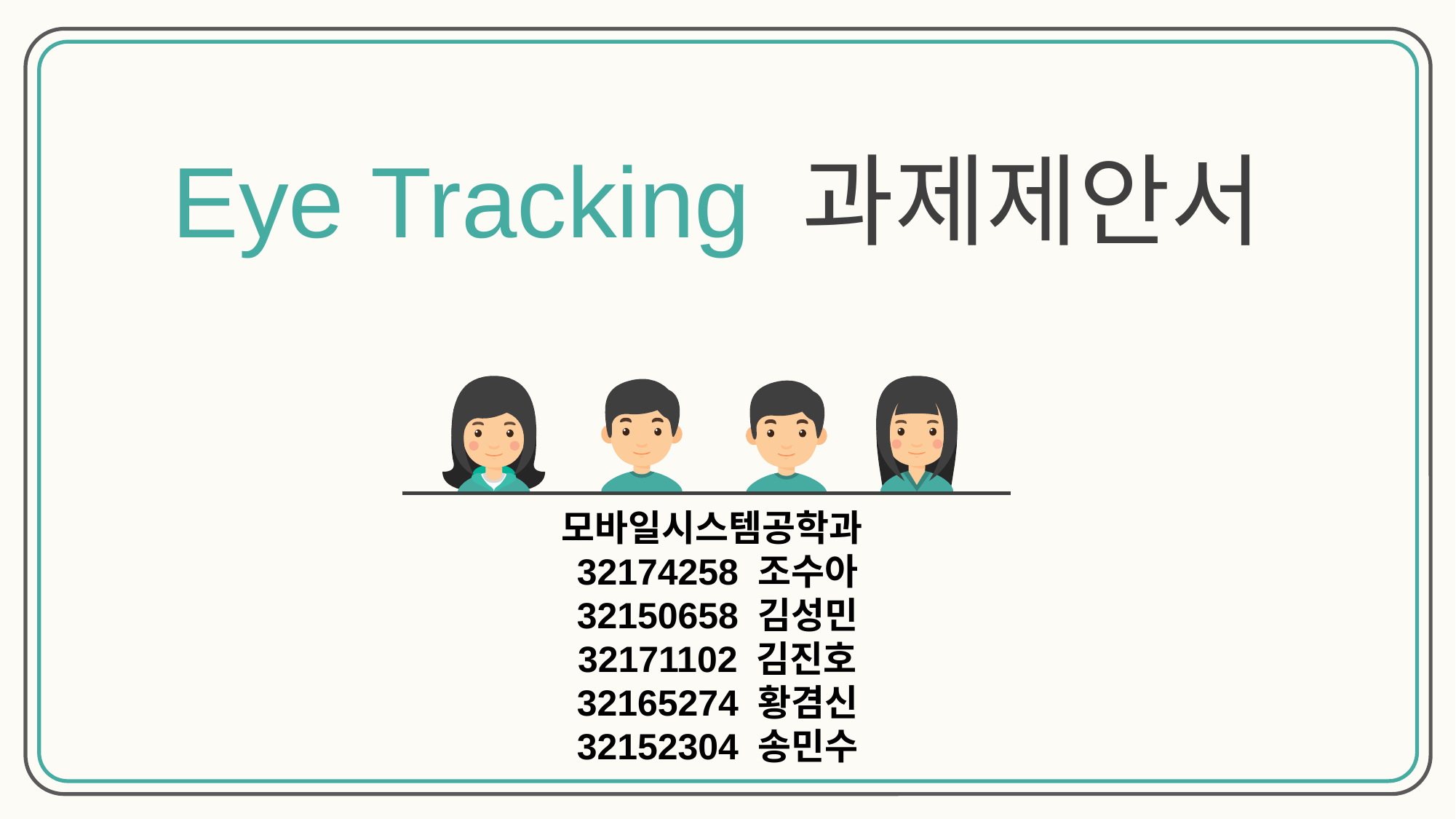

Eye Tracking 과제제안서

모바일시스템공학과
32174258 조수아
32150658 김성민
32171102 김진호
32165274 황겸신
32152304 송민수